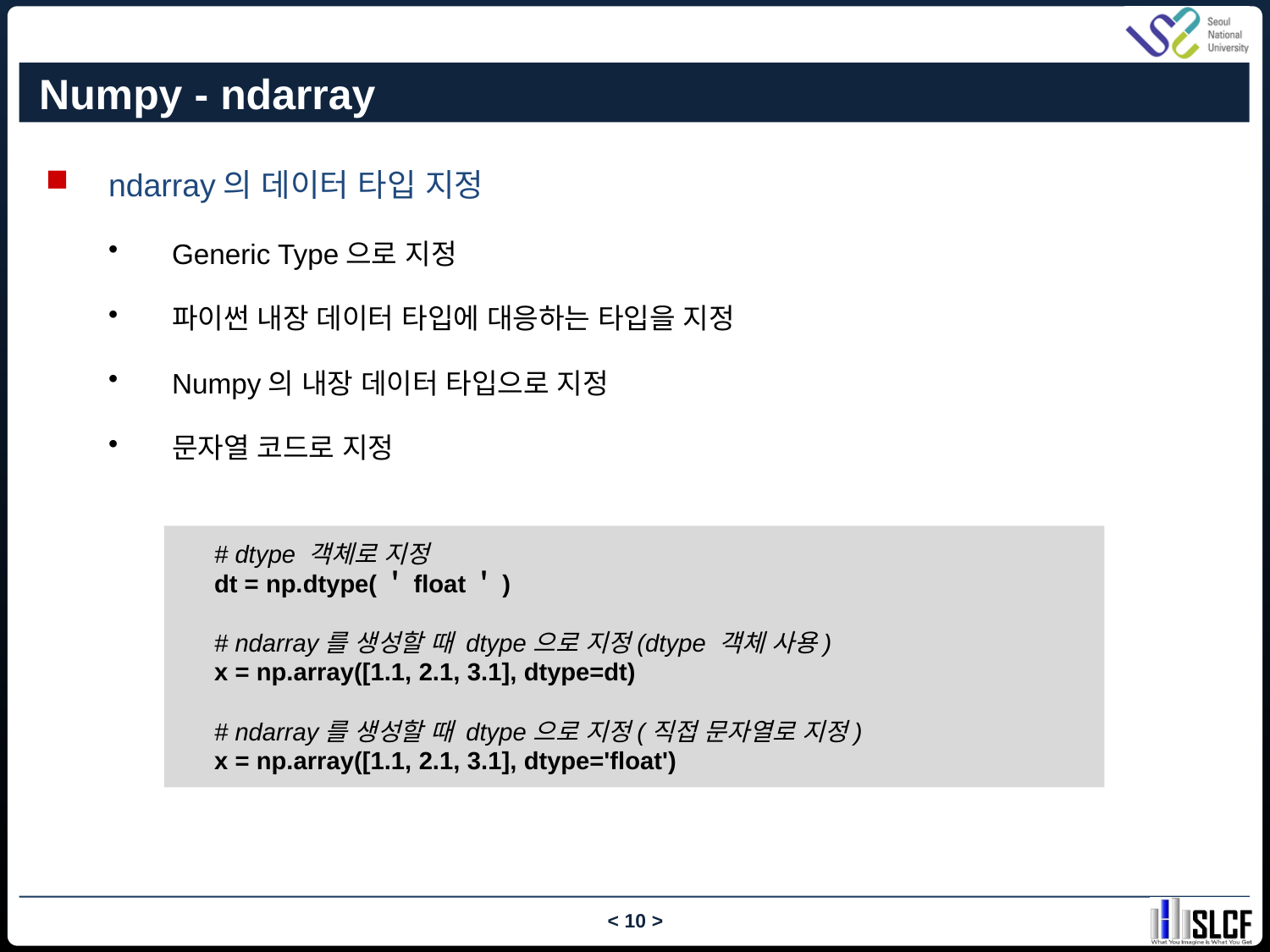

# Numpy - ndarray
ndarray의 데이터 타입 지정
Generic Type으로 지정
파이썬 내장 데이터 타입에 대응하는 타입을 지정
Numpy의 내장 데이터 타입으로 지정
문자열 코드로 지정

# dtype 객체로 지정
dt = np.dtype(＇float＇)

# ndarray를 생성할 때 dtype으로 지정(dtype 객체 사용)
x = np.array([1.1, 2.1, 3.1], dtype=dt)

# ndarray를 생성할 때 dtype으로 지정(직접 문자열로 지정)
x = np.array([1.1, 2.1, 3.1], dtype='float')